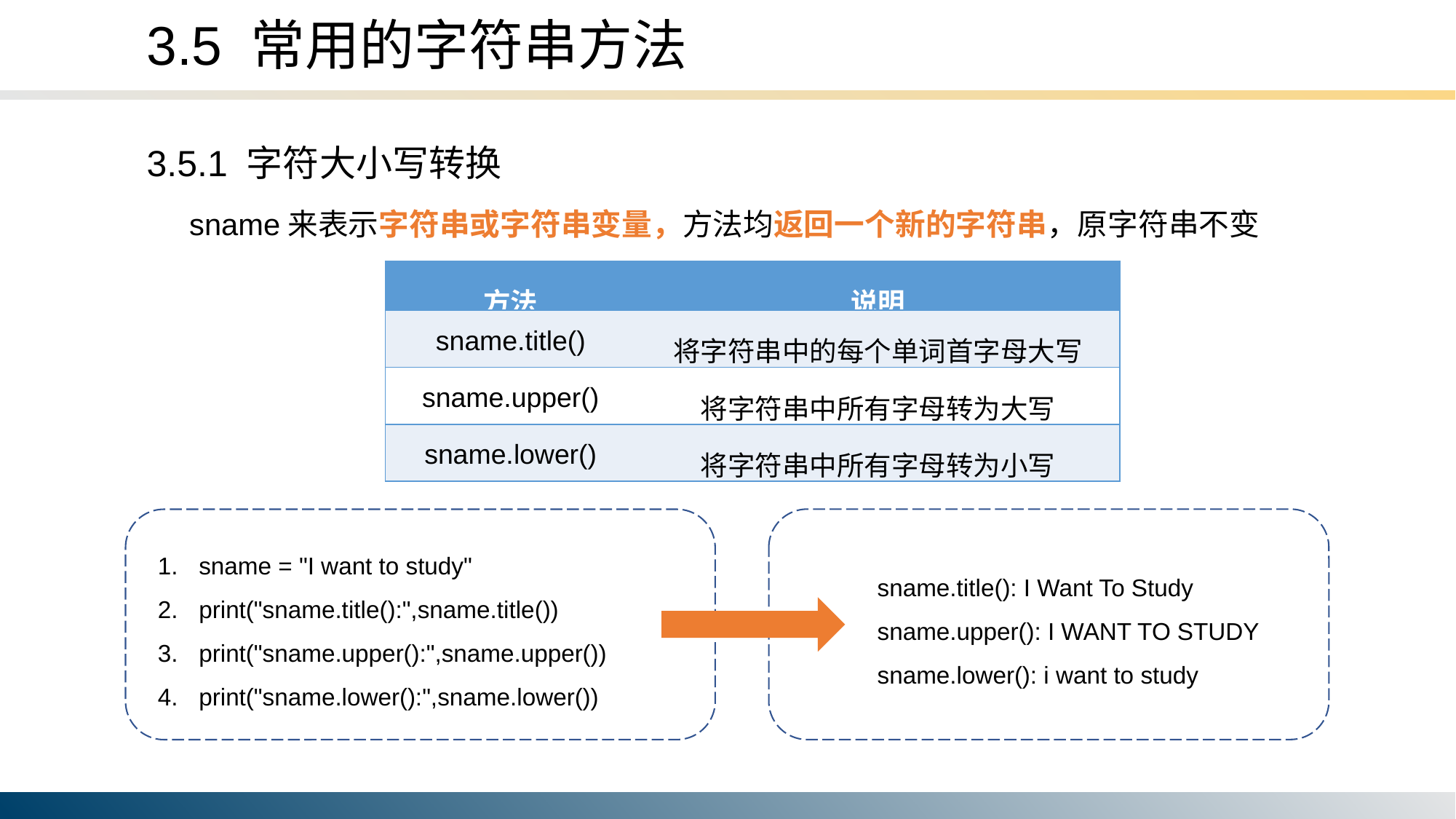

3.5 常用的字符串方法

3.5.1 字符大小写转换
sname来表示字符串或字符串变量，方法均返回一个新的字符串，原字符串不变
| 方法 | 说明 |
| --- | --- |
| sname.title() | 将字符串中的每个单词首字母大写 |
| sname.upper() | 将字符串中所有字母转为大写 |
| sname.lower() | 将字符串中所有字母转为小写 |

sname = "I want to study"
print("sname.title():",sname.title())
print("sname.upper():",sname.upper())
print("sname.lower():",sname.lower())
sname.title(): I Want To Study
sname.upper(): I WANT TO STUDY
sname.lower(): i want to study